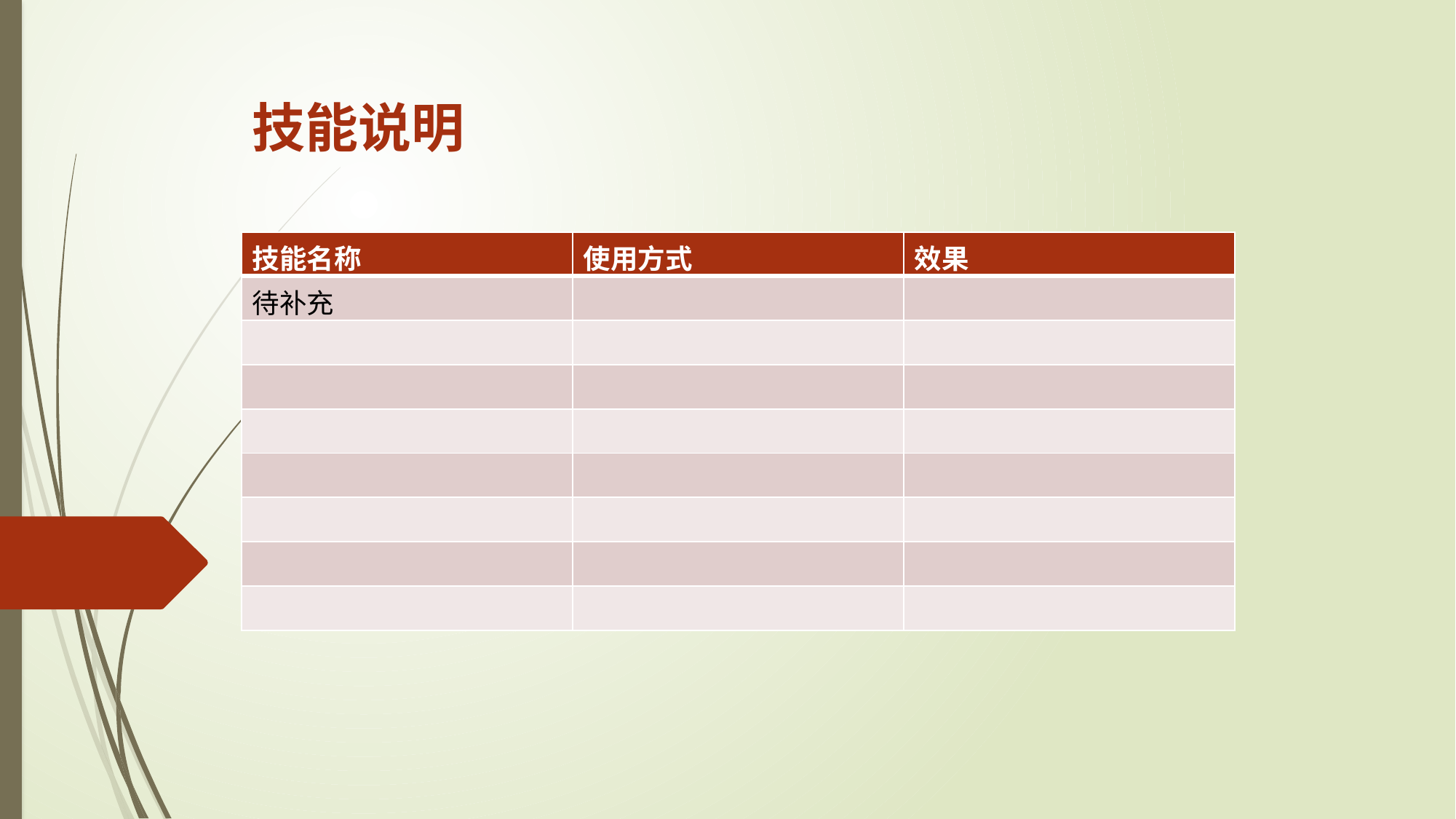

技能说明
| 技能名称 | 使用方式 | 效果 |
| --- | --- | --- |
| 待补充 |  |  |
|  |  |  |
|  |  |  |
|  |  |  |
|  |  |  |
|  |  |  |
|  |  |  |
|  |  |  |